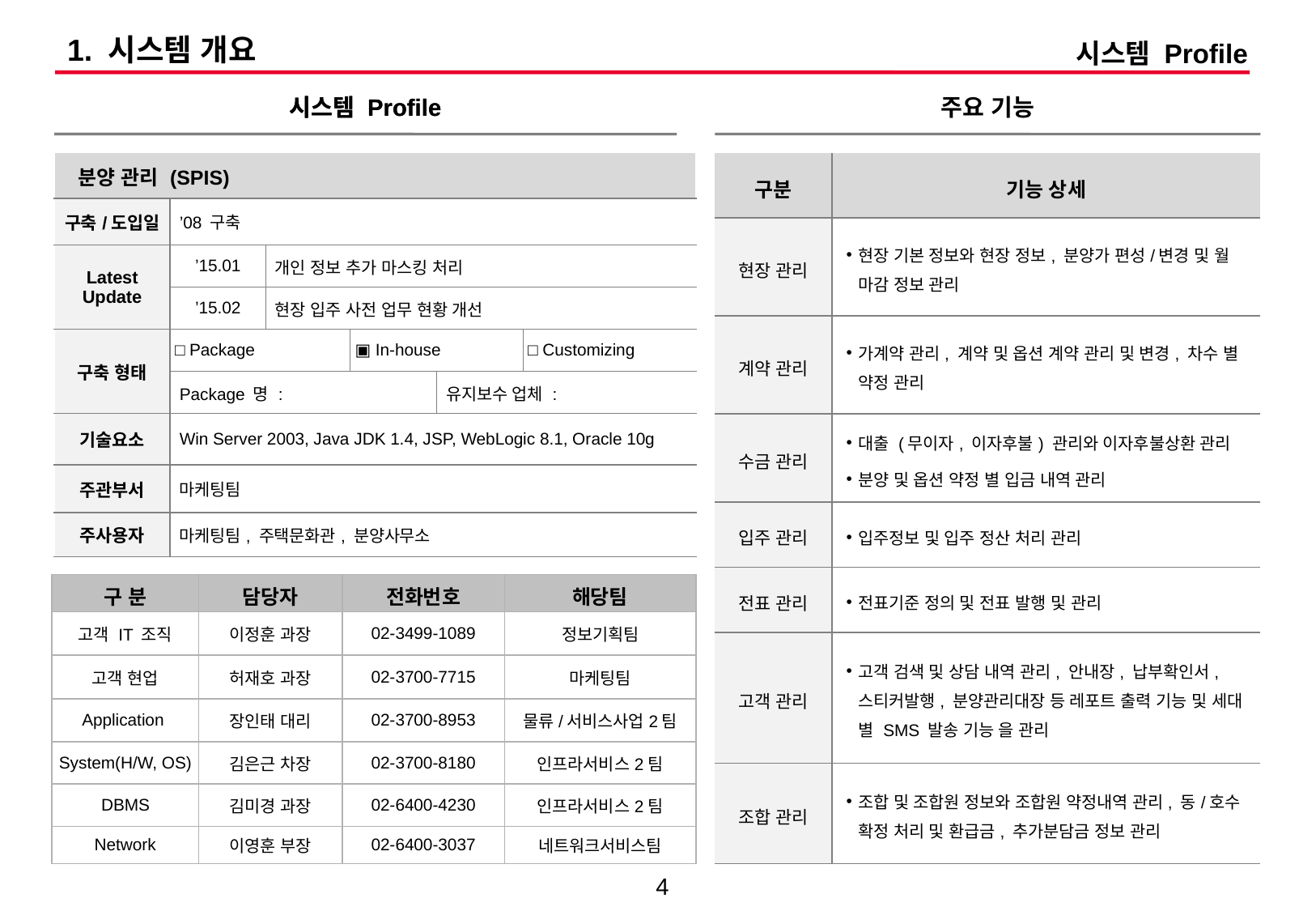

# 1. 시스템 개요
시스템 Profile
시스템 Profile

시스템 Profile

주요 기능

| 분양 관리 (SPIS) |  |  |  |  |  |
| --- | --- | --- | --- | --- | --- |
| 구축/도입일 | ’08 구축 |  |  |  |  |
| Latest Update | ’15.01 | 개인 정보 추가 마스킹 처리 |  |  |  |
|  | ’15.02 | 현장 입주 사전 업무 현황 개선 |  |  |  |
| 구축 형태 | □ Package |  | ▣ In-house |  | □ Customizing |
|  | Package 명 : |  |  | 유지보수 업체 : |  |
| 기술요소 | Win Server 2003, Java JDK 1.4, JSP, WebLogic 8.1, Oracle 10g |  |  |  |  |
| 주관부서 | 마케팅팀 |  |  |  |  |
| 주사용자 | 마케팅팀, 주택문화관, 분양사무소 |  |  |  |  |
| 구분 | 기능 상세 |
| --- | --- |
| 현장 관리 | 현장 기본 정보와 현장 정보, 분양가 편성/변경 및 월 마감 정보 관리 |
| 계약 관리 | 가계약 관리, 계약 및 옵션 계약 관리 및 변경, 차수 별 약정 관리 |
| 수금 관리 | 대출 (무이자, 이자후불) 관리와 이자후불상환 관리 분양 및 옵션 약정 별 입금 내역 관리 |
| 입주 관리 | 입주정보 및 입주 정산 처리 관리 |
| 전표 관리 | 전표기준 정의 및 전표 발행 및 관리 |
| 고객 관리 | 고객 검색 및 상담 내역 관리, 안내장, 납부확인서, 스티커발행, 분양관리대장 등 레포트 출력 기능 및 세대 별 SMS 발송 기능 을 관리 |
| 조합 관리 | 조합 및 조합원 정보와 조합원 약정내역 관리, 동/호수 확정 처리 및 환급금, 추가분담금 정보 관리 |
| 구 분 | 담당자 | 전화번호 | 해당팀 |
| --- | --- | --- | --- |
| 고객 IT 조직 | 이정훈 과장 | 02-3499-1089 | 정보기획팀 |
| 고객 현업 | 허재호 과장 | 02-3700-7715 | 마케팅팀 |
| Application | 장인태 대리 | 02-3700-8953 | 물류/서비스사업2팀 |
| System(H/W, OS) | 김은근 차장 | 02-3700-8180 | 인프라서비스2팀 |
| DBMS | 김미경 과장 | 02-6400-4230 | 인프라서비스2팀 |
| Network | 이영훈 부장 | 02-6400-3037 | 네트워크서비스팀 |